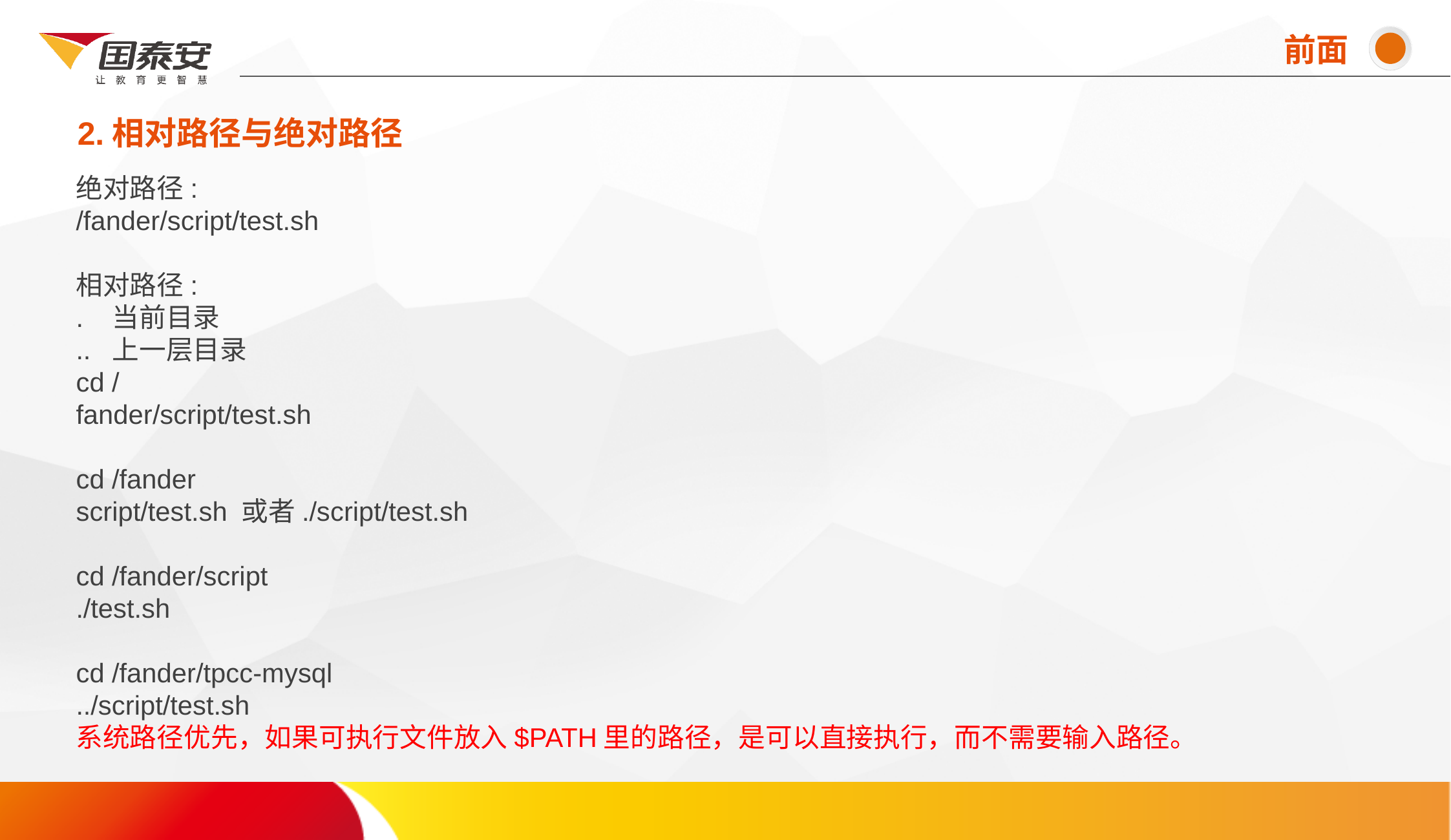

前面
2.相对路径与绝对路径
# 绝对路径: /fander/script/test.sh 相对路径: .   当前目录 ..  上一层目录 cd / fander/script/test.sh cd /fander script/test.sh 或者./script/test.sh cd /fander/script ./test.sh cd /fander/tpcc-mysql ../script/test.sh 系统路径优先，如果可执行文件放入$PATH里的路径，是可以直接执行，而不需要输入路径。